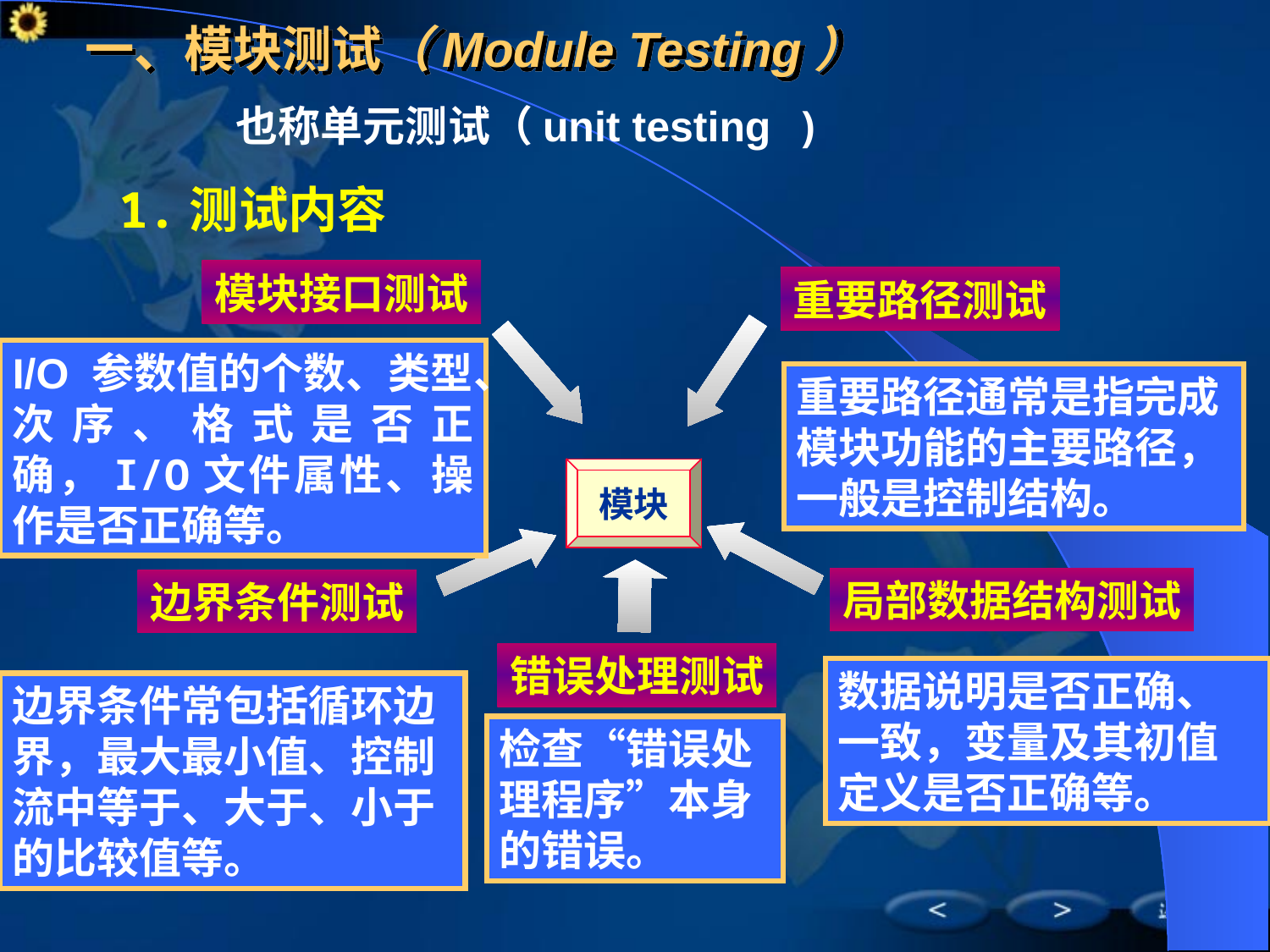

# 一、模块测试（Module Testing）

也称单元测试（unit testing )
1.测试内容
模块接口测试
重要路径测试
I/O 参数值的个数、类型、次序、格式是否正确，I/O文件属性、操作是否正确等。

重要路径通常是指完成模块功能的主要路径，一般是控制结构。
模块

局部数据结构测试
边界条件测试
错误处理测试
数据说明是否正确、一致，变量及其初值定义是否正确等。
边界条件常包括循环边界，最大最小值、控制流中等于、大于、小于的比较值等。
检查“错误处理程序”本身的错误。